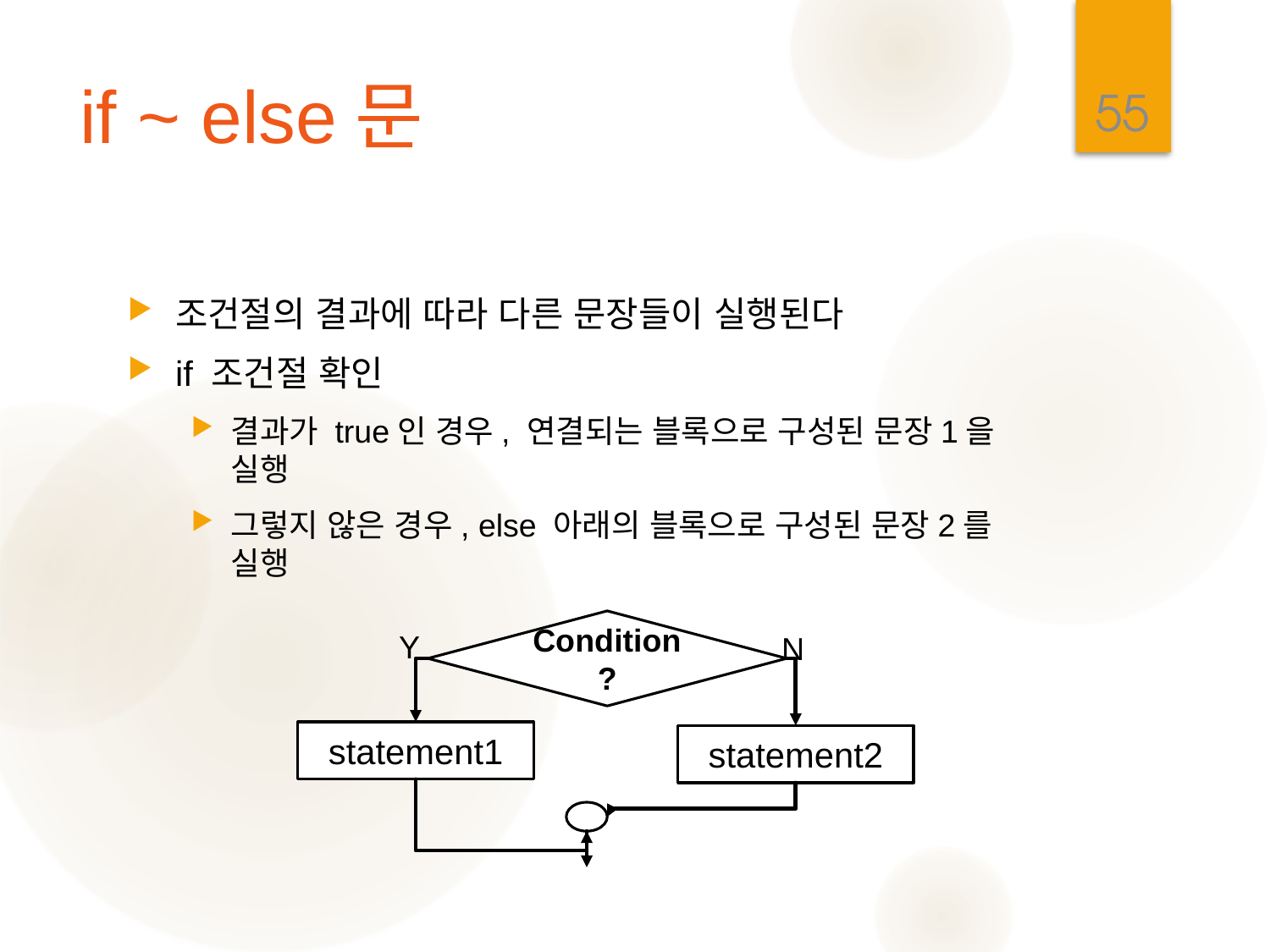

55
# if ~ else문
조건절의 결과에 따라 다른 문장들이 실행된다
if 조건절 확인
결과가 true인 경우, 연결되는 블록으로 구성된 문장1을 실행
그렇지 않은 경우, else 아래의 블록으로 구성된 문장2를 실행

Condition?
Y
N
statement1
statement2